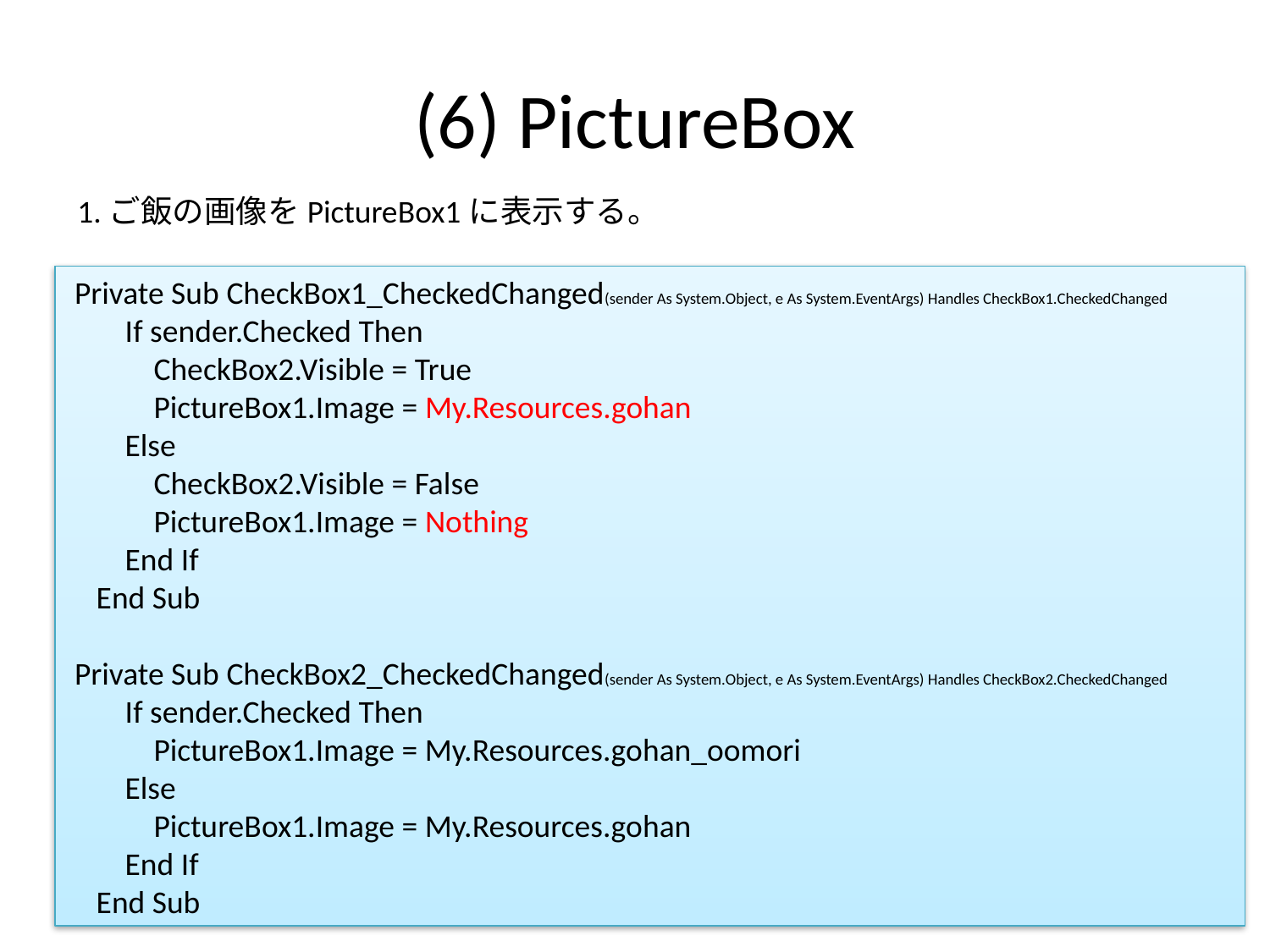

# (6) PictureBox
1.ご飯の画像をPictureBox1に表示する。
 Private Sub CheckBox1_CheckedChanged(sender As System.Object, e As System.EventArgs) Handles CheckBox1.CheckedChanged
        If sender.Checked Then
            CheckBox2.Visible = True
            PictureBox1.Image = My.Resources.gohan
        Else
            CheckBox2.Visible = False
            PictureBox1.Image = Nothing
        End If
    End Sub

 Private Sub CheckBox2_CheckedChanged(sender As System.Object, e As System.EventArgs) Handles CheckBox2.CheckedChanged
        If sender.Checked Then
            PictureBox1.Image = My.Resources.gohan_oomori
        Else
            PictureBox1.Image = My.Resources.gohan
        End If
    End Sub